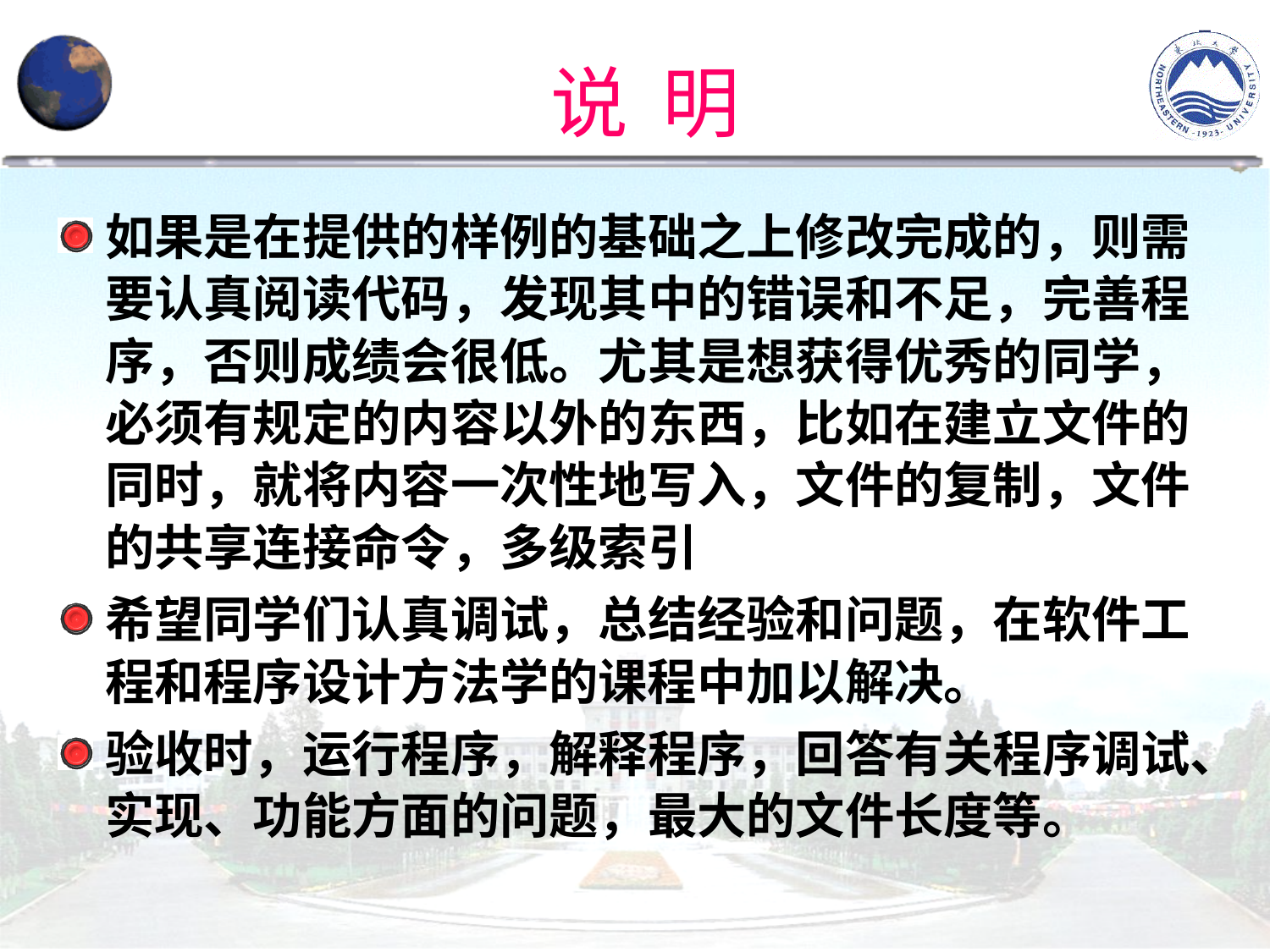

# 说  明
如果是在提供的样例的基础之上修改完成的，则需要认真阅读代码，发现其中的错误和不足，完善程序，否则成绩会很低。尤其是想获得优秀的同学，必须有规定的内容以外的东西，比如在建立文件的同时，就将内容一次性地写入，文件的复制，文件的共享连接命令，多级索引
希望同学们认真调试，总结经验和问题，在软件工程和程序设计方法学的课程中加以解决。
验收时，运行程序，解释程序，回答有关程序调试、实现、功能方面的问题，最大的文件长度等。